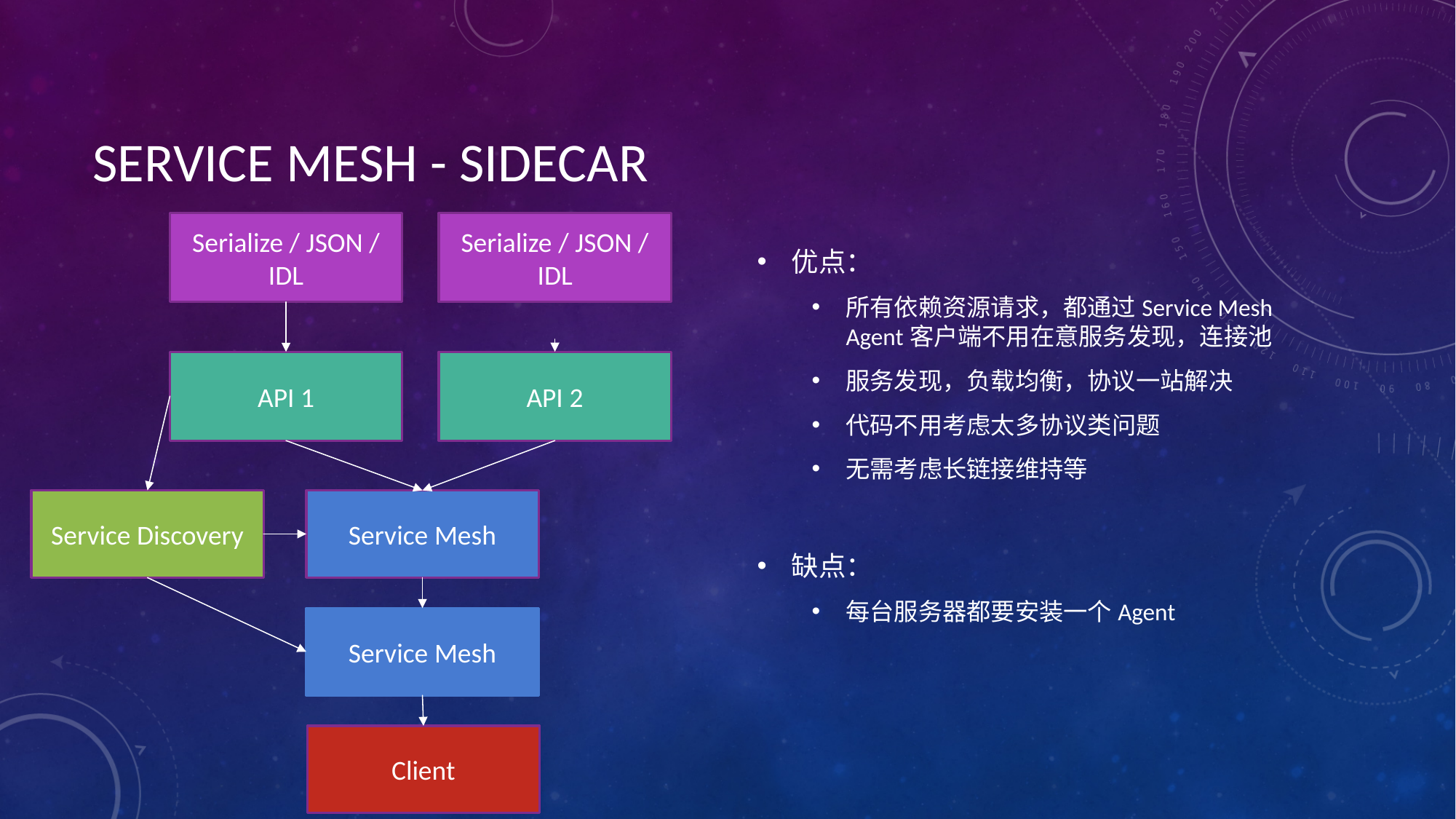

# Service Mesh - SideCar
优点：
所有依赖资源请求，都通过Service Mesh Agent客户端不用在意服务发现，连接池
服务发现，负载均衡，协议一站解决
代码不用考虑太多协议类问题
无需考虑长链接维持等

缺点：
每台服务器都要安装一个Agent

Serialize / JSON / IDL
Serialize / JSON / IDL
API 1
API 2
Service Discovery
Service Mesh
Service Mesh
Client